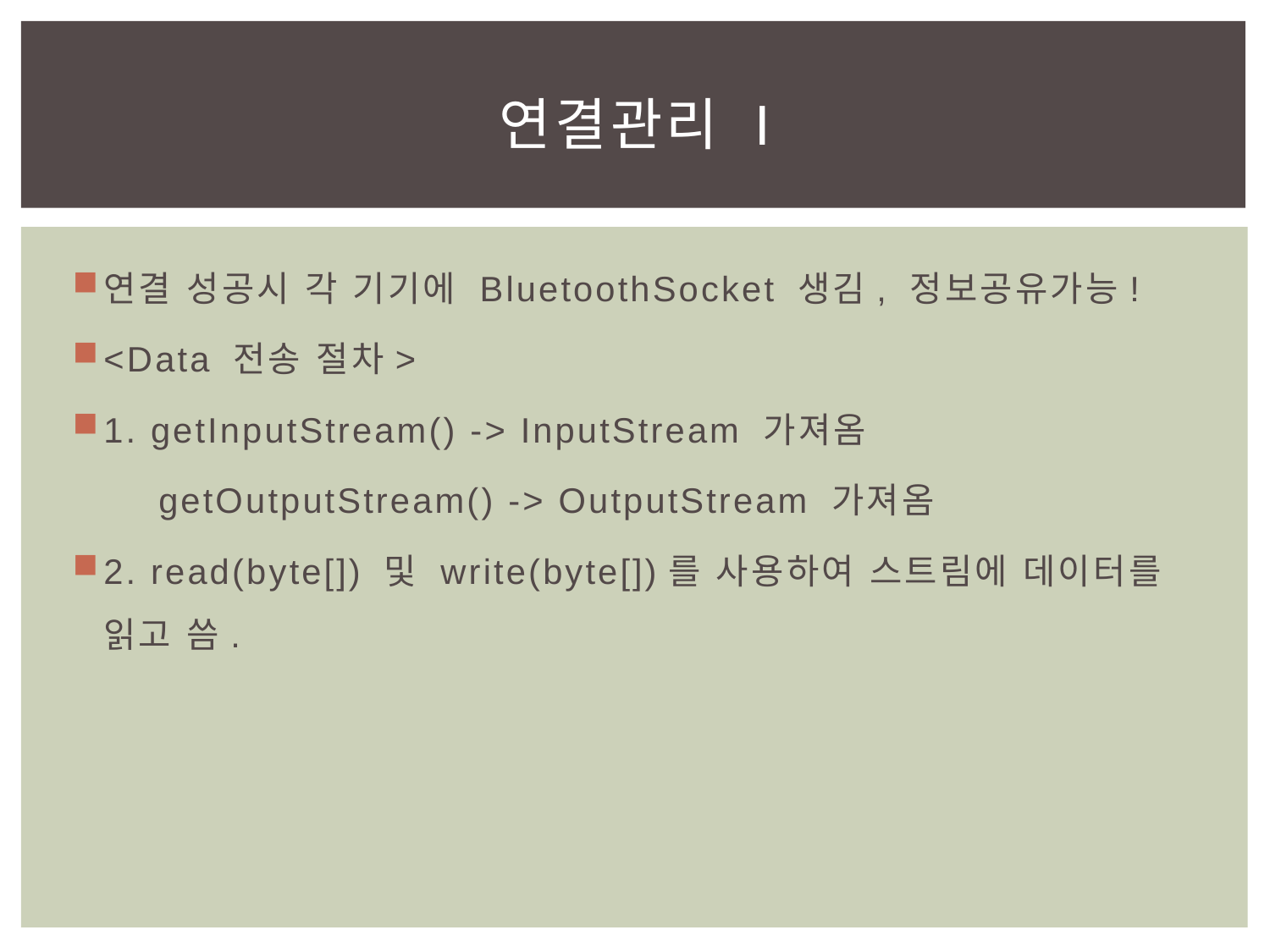

# 연결관리 I
연결 성공시 각 기기에 BluetoothSocket 생김, 정보공유가능!
<Data 전송 절차>
1. getInputStream() -> InputStream 가져옴
       getOutputStream() -> OutputStream 가져옴
2. read(byte[]) 및 write(byte[])를 사용하여 스트림에 데이터를
읽고 씀.